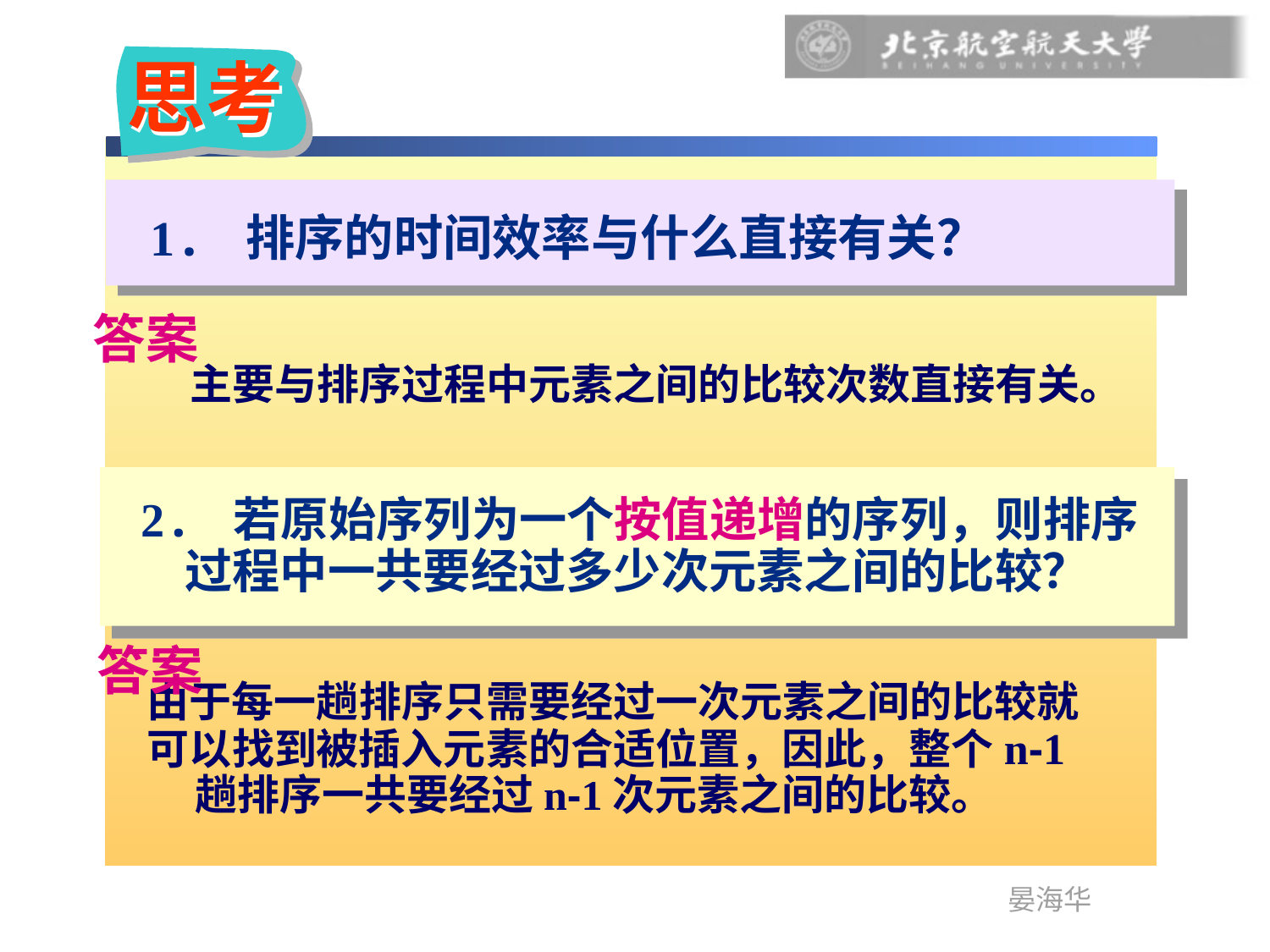

思
考

1. 排序的时间效率与什么直接有关？

      主要与排序过程中元素之间的比较次数直接有关。
答案

2. 若原始序列为一个按值递增的序列，则排序
   过程中一共要经过多少次元素之间的比较？
答案
     由于每一趟排序只需要经过一次元素之间的比较就
     可以找到被插入元素的合适位置，因此，整个n-1
          趟排序一共要经过n-1次元素之间的比较。